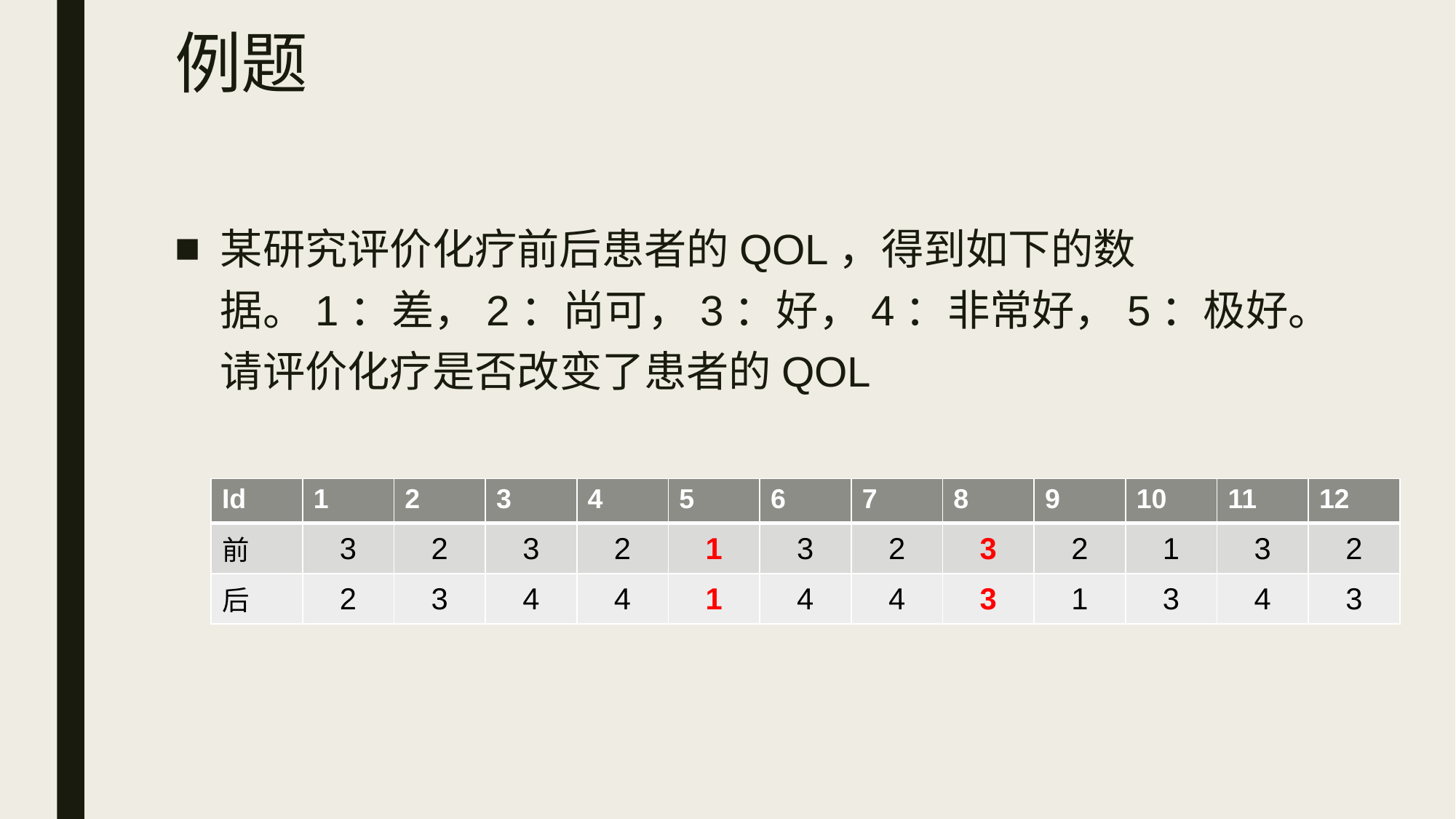

# 例题
某研究评价化疗前后患者的QOL，得到如下的数据。1：差，2：尚可，3：好，4：非常好，5：极好。请评价化疗是否改变了患者的QOL
| Id | 1 | 2 | 3 | 4 | 5 | 6 | 7 | 8 | 9 | 10 | 11 | 12 |
| --- | --- | --- | --- | --- | --- | --- | --- | --- | --- | --- | --- | --- |
| 前 | 3 | 2 | 3 | 2 | 1 | 3 | 2 | 3 | 2 | 1 | 3 | 2 |
| 后 | 2 | 3 | 4 | 4 | 1 | 4 | 4 | 3 | 1 | 3 | 4 | 3 |